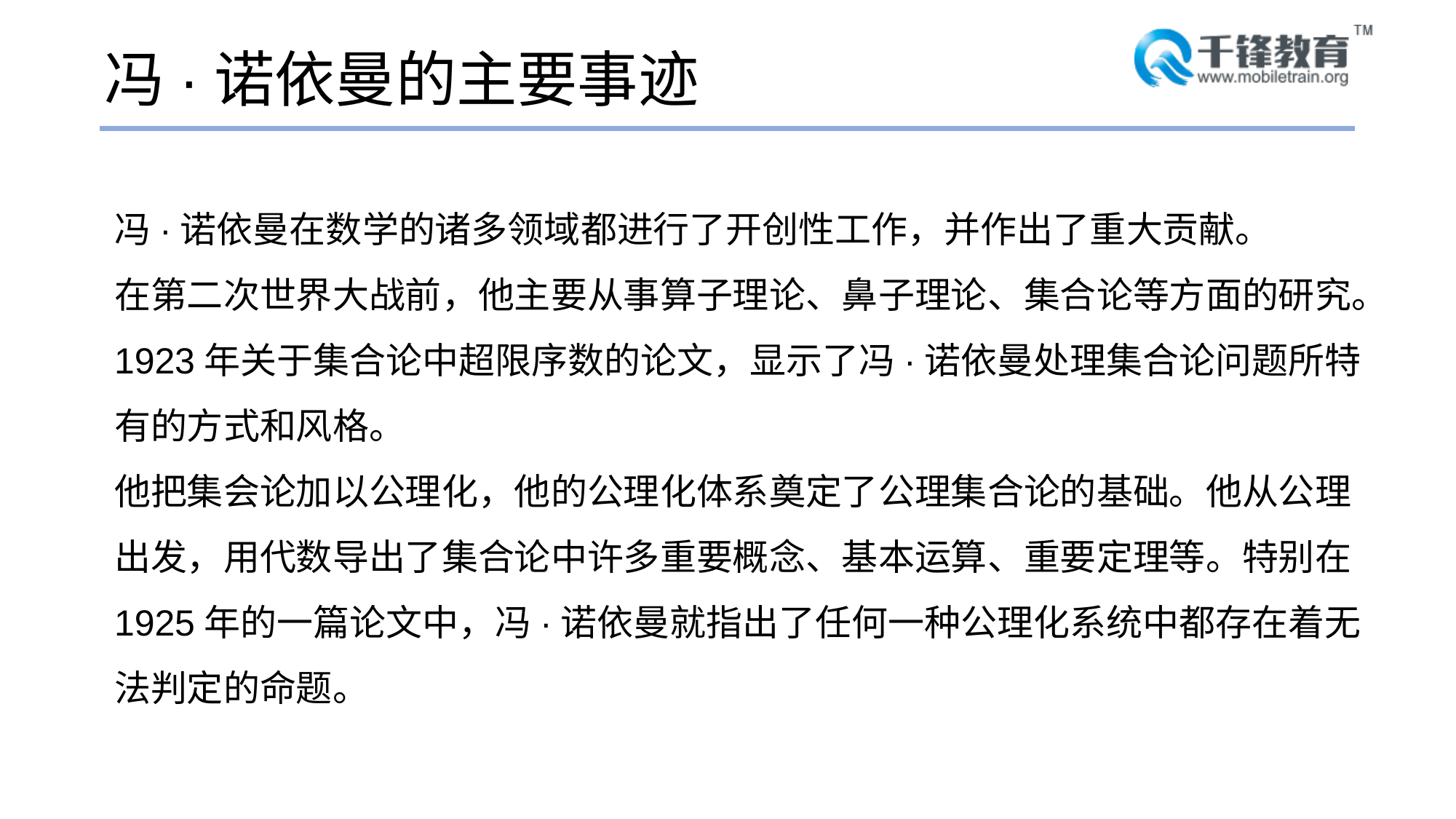

冯·诺依曼的主要事迹
冯·诺依曼在数学的诸多领域都进行了开创性工作，并作出了重大贡献。
在第二次世界大战前，他主要从事算子理论、鼻子理论、集合论等方面的研究。
1923年关于集合论中超限序数的论文，显示了冯·诺依曼处理集合论问题所特有的方式和风格。
他把集会论加以公理化，他的公理化体系奠定了公理集合论的基础。他从公理出发，用代数导出了集合论中许多重要概念、基本运算、重要定理等。特别在1925年的一篇论文中，冯·诺依曼就指出了任何一种公理化系统中都存在着无法判定的命题。